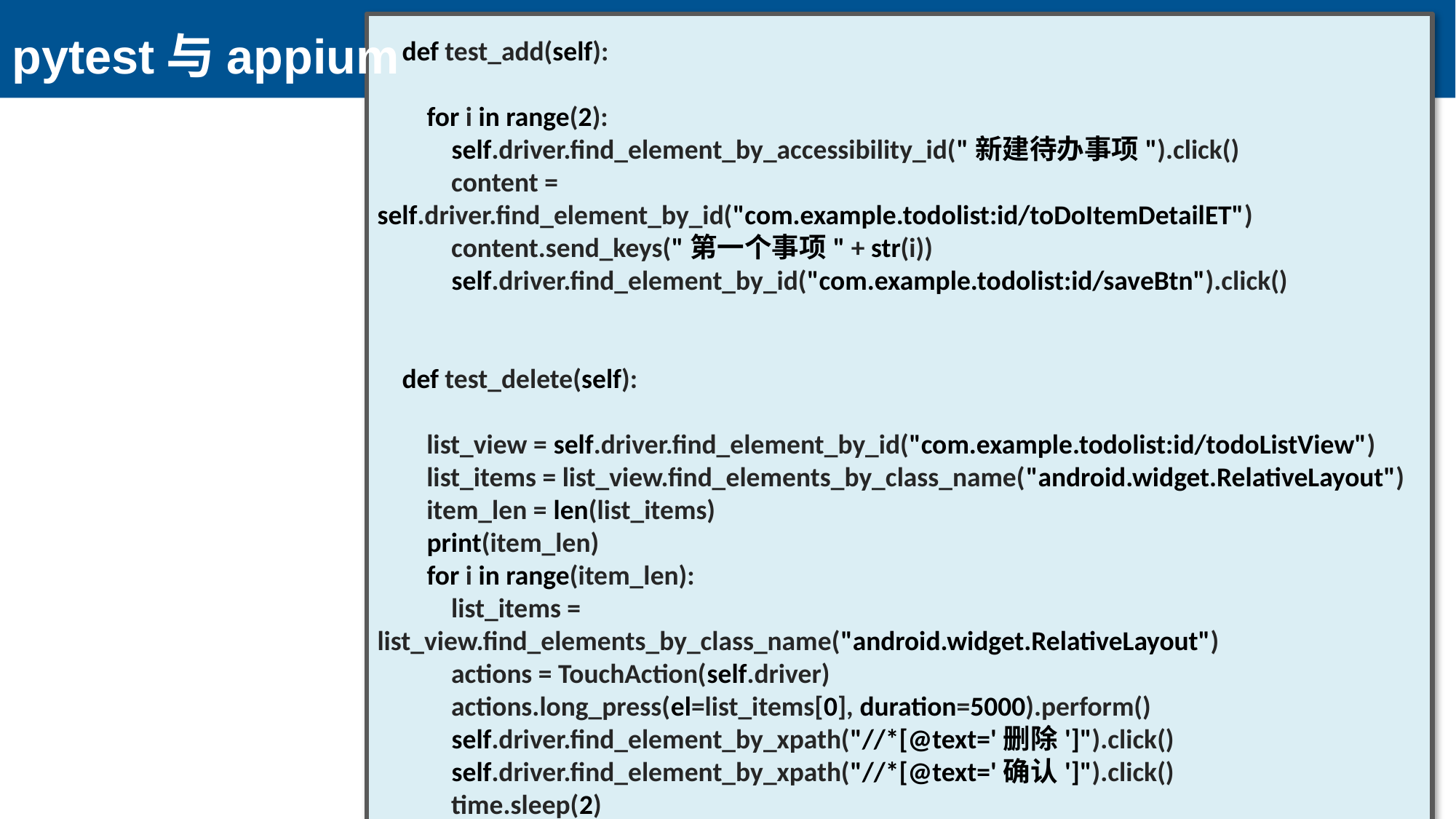

def test_add(self):
        for i in range(2):
            self.driver.find_element_by_accessibility_id("新建待办事项").click()
            content = self.driver.find_element_by_id("com.example.todolist:id/toDoItemDetailET")
            content.send_keys("第一个事项" + str(i))
            self.driver.find_element_by_id("com.example.todolist:id/saveBtn").click()
    def test_delete(self):
        list_view = self.driver.find_element_by_id("com.example.todolist:id/todoListView")
        list_items = list_view.find_elements_by_class_name("android.widget.RelativeLayout")
        item_len = len(list_items)
        print(item_len)
        for i in range(item_len):
            list_items = list_view.find_elements_by_class_name("android.widget.RelativeLayout")
            actions = TouchAction(self.driver)
            actions.long_press(el=list_items[0], duration=5000).perform()
            self.driver.find_element_by_xpath("//*[@text='删除']").click()
            self.driver.find_element_by_xpath("//*[@text='确认']").click()
            time.sleep(2)
if __name__ == "__main__":
    # pytest.main(["--setup-show","-s","test_first_demo2.py"])
    pytest.main(["-s", "test_appium_demo.py::TestTodoList"])
pytest与appium